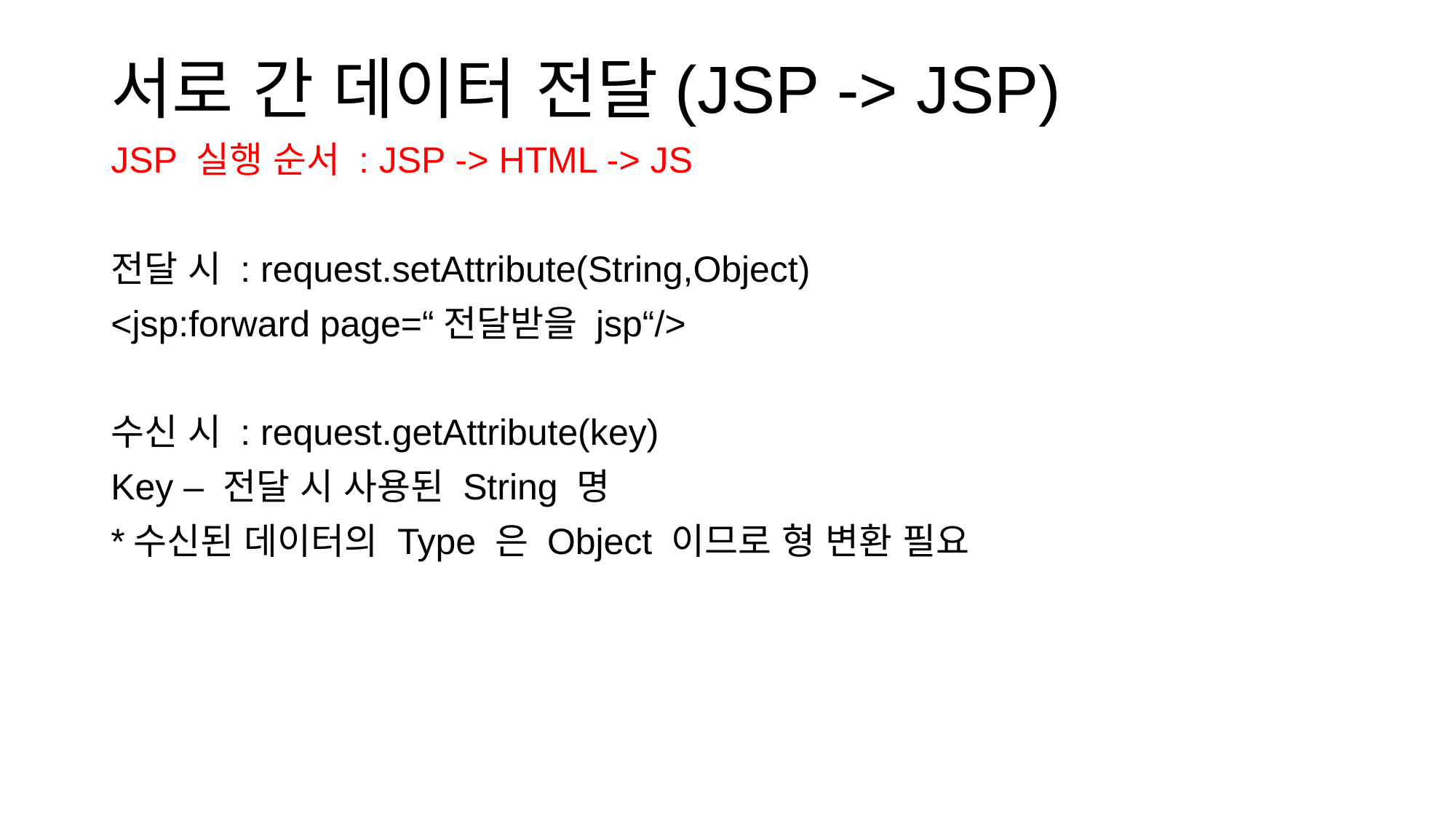

# 서로 간 데이터 전달(JSP -> JSP)
JSP 실행 순서 : JSP -> HTML -> JS

전달 시 : request.setAttribute(String,Object)
<jsp:forward page=“전달받을 jsp“/>

수신 시 : request.getAttribute(key)
Key – 전달 시 사용된 String 명
*수신된 데이터의 Type 은 Object 이므로 형 변환 필요